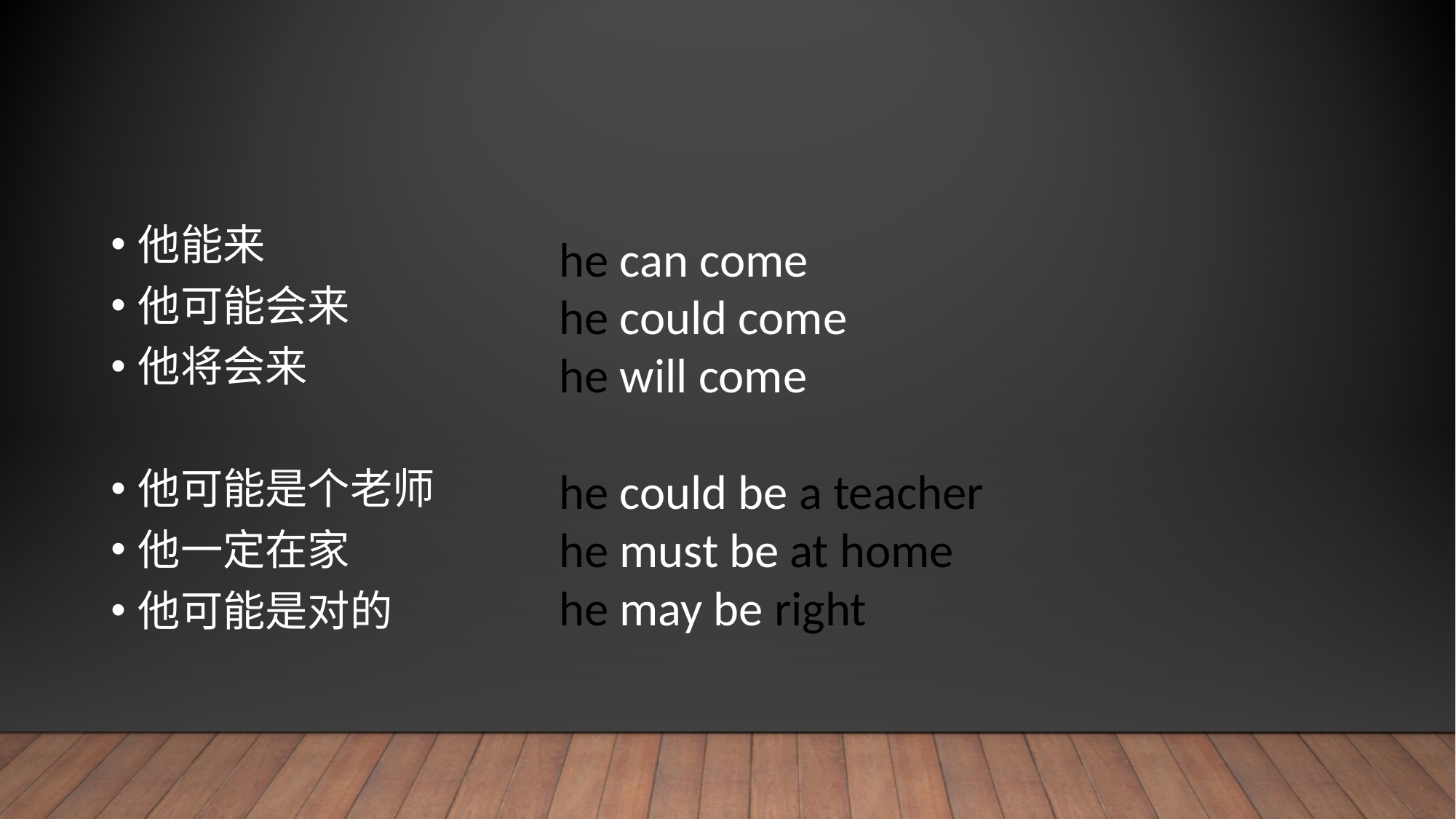

#
他能来
他可能会来
他将会来

他可能是个老师
他一定在家
他可能是对的

he can come
he could come
he will come

he could be a teacher
he must be at home
he may be right